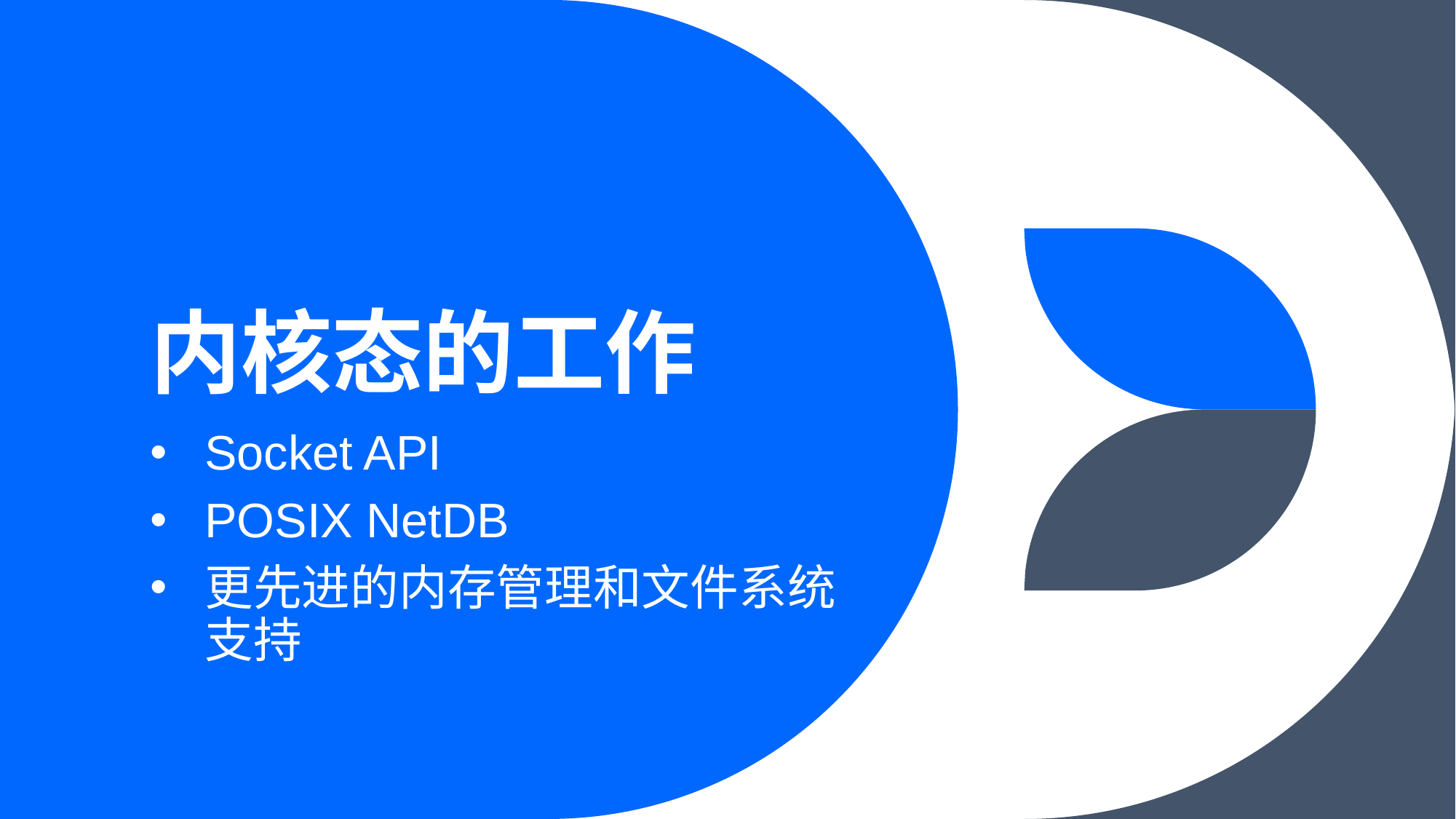

# 内核态的工作
Socket API
POSIX NetDB
更先进的内存管理和文件系统支持